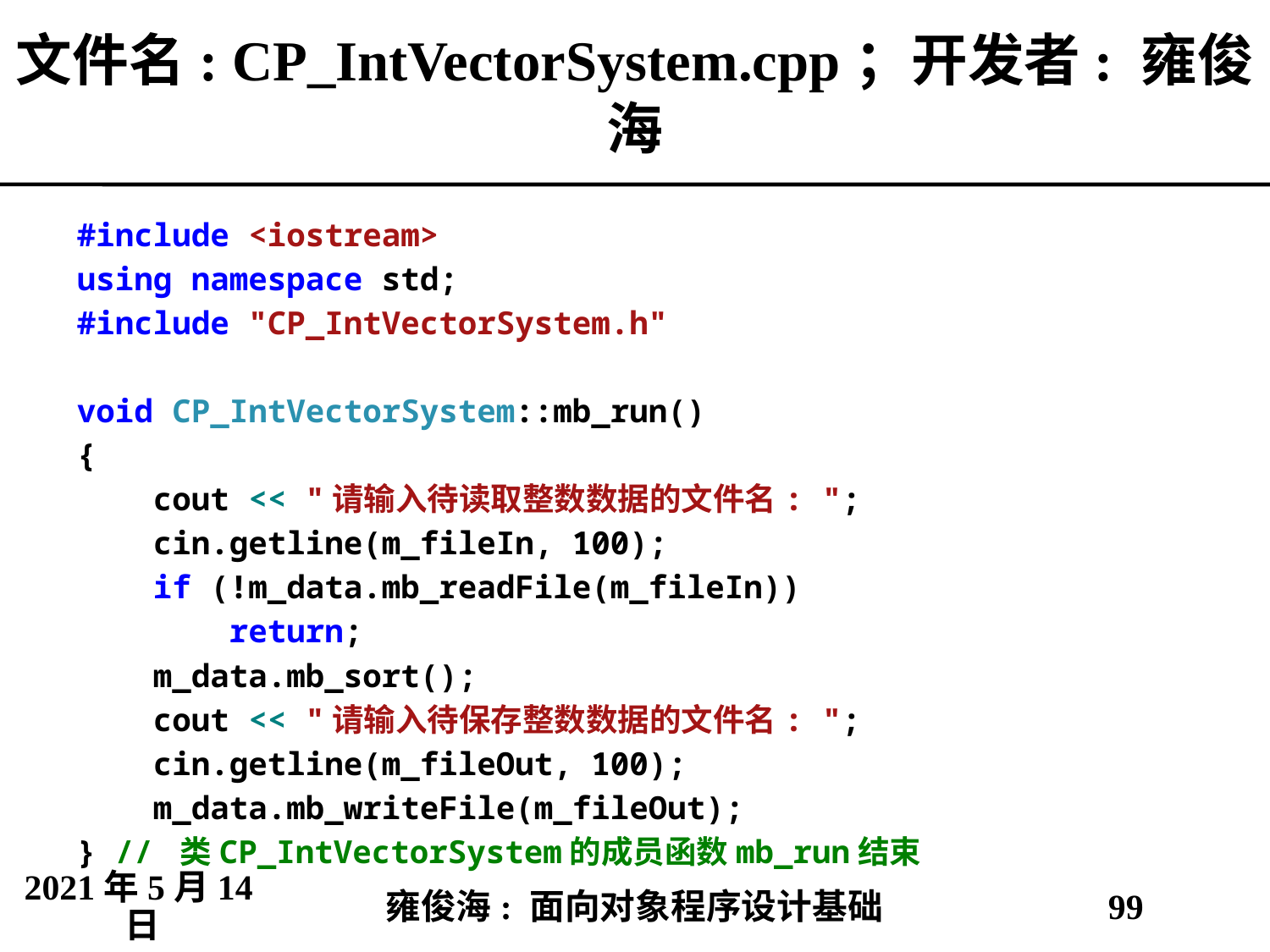

# 文件名: CP_IntVectorSystem.cpp；开发者: 雍俊海

#include <iostream>
using namespace std;
#include "CP_IntVectorSystem.h"

void CP_IntVectorSystem::mb_run()
{
    cout << "请输入待读取整数数据的文件名: ";
    cin.getline(m_fileIn, 100);
    if (!m_data.mb_readFile(m_fileIn))
        return;
    m_data.mb_sort();
    cout << "请输入待保存整数数据的文件名: ";
    cin.getline(m_fileOut, 100);
    m_data.mb_writeFile(m_fileOut);
} // 类CP_IntVectorSystem的成员函数mb_run结束
2021年5月14日
雍俊海: 面向对象程序设计基础
99